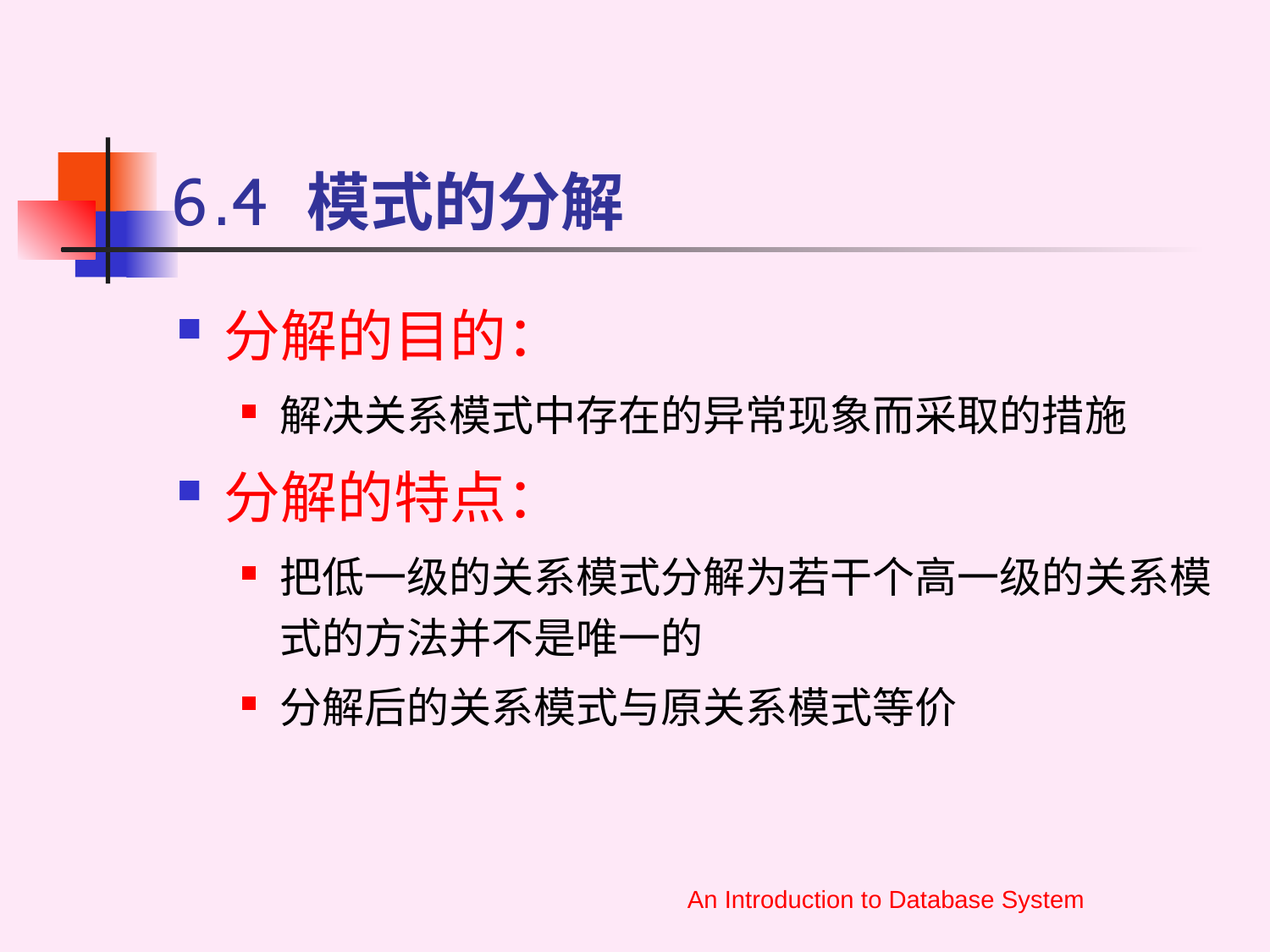

# 6.4 模式的分解
分解的目的：
解决关系模式中存在的异常现象而采取的措施
分解的特点：
把低一级的关系模式分解为若干个高一级的关系模式的方法并不是唯一的
分解后的关系模式与原关系模式等价
An Introduction to Database System